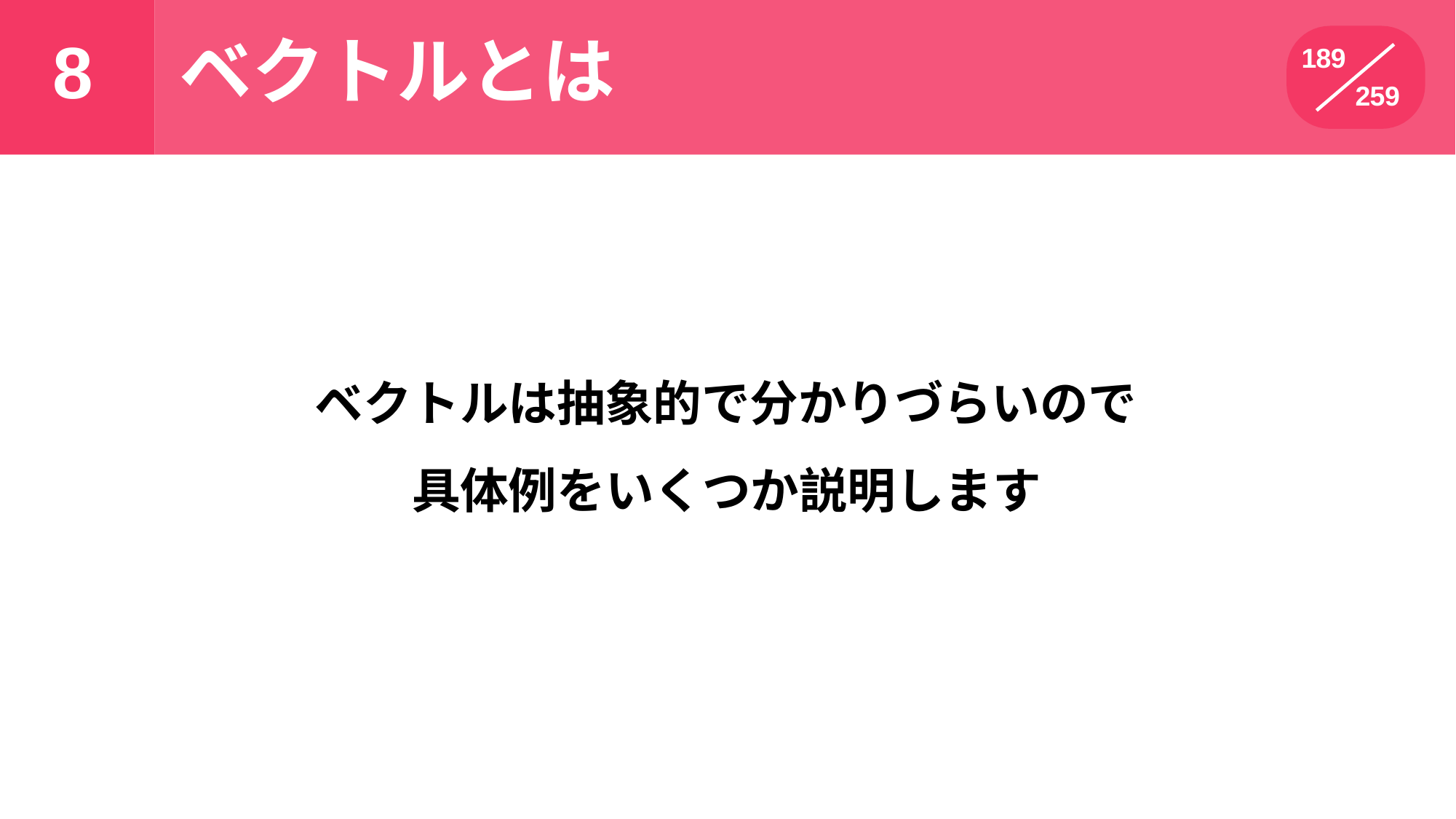

ベクトルとは
# 8
189
259
ベクトルは抽象的で分かりづらいので具体例をいくつか説明します